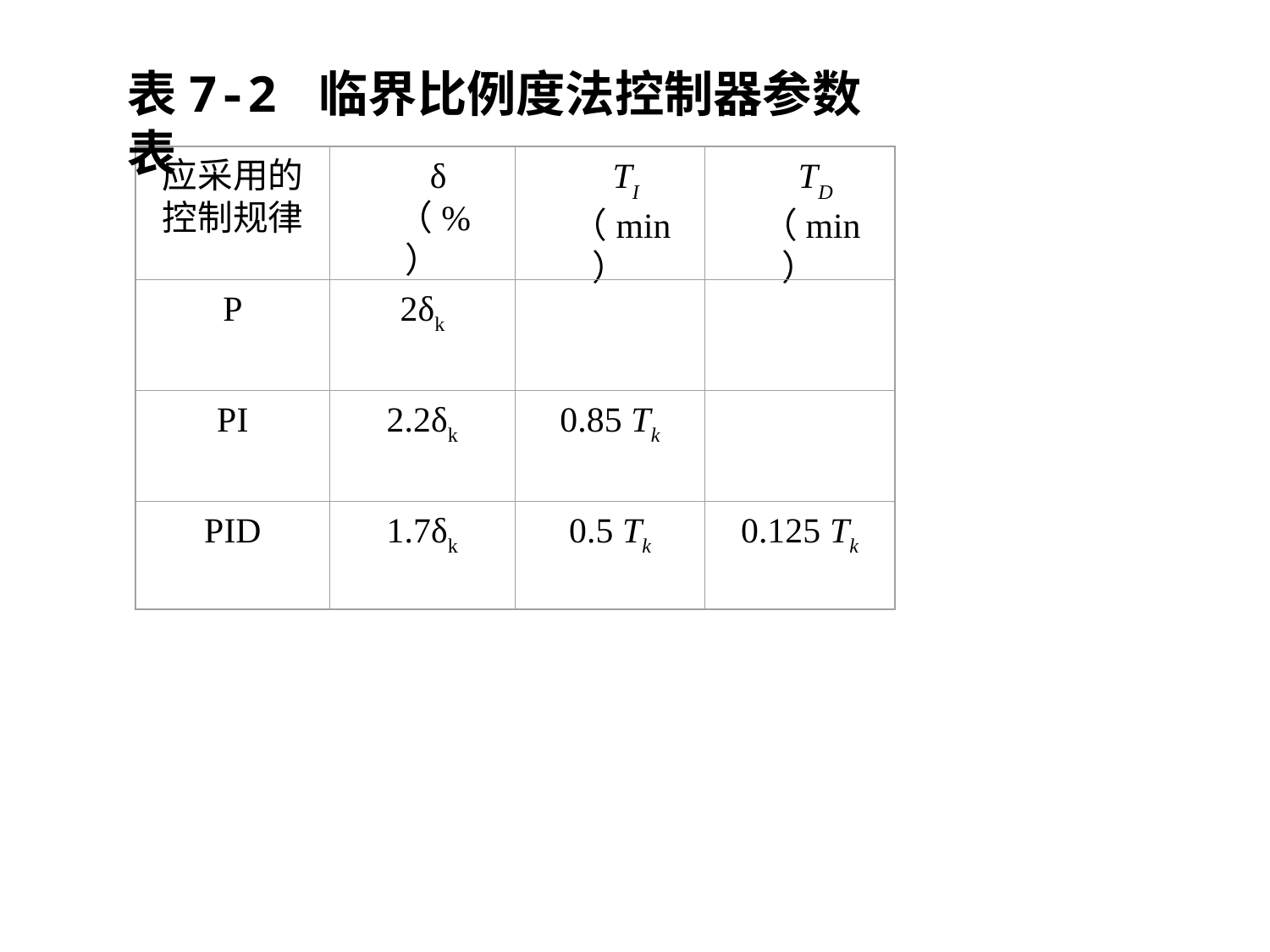

表7-2 临界比例度法控制器参数表

应采用的控制规律

δ
（%）

TI
（min）

TD
（min）

P

2δk

PI

2.2δk

0.85 Tk

PID

1.7δk

0.5 Tk

0.125 Tk